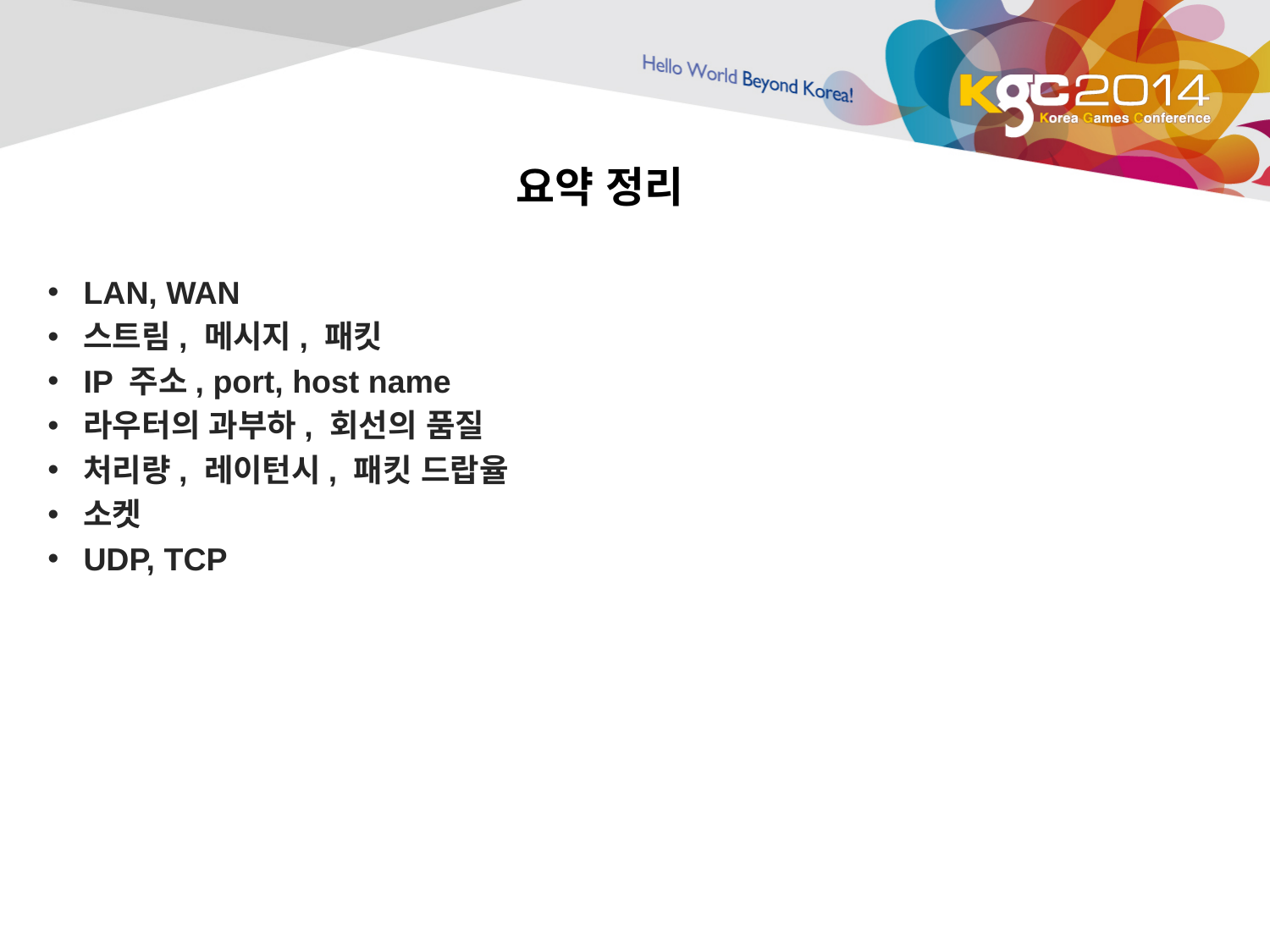

# 요약 정리
LAN, WAN
스트림, 메시지, 패킷
IP 주소, port, host name
라우터의 과부하, 회선의 품질
처리량, 레이턴시, 패킷 드랍율
소켓
UDP, TCP